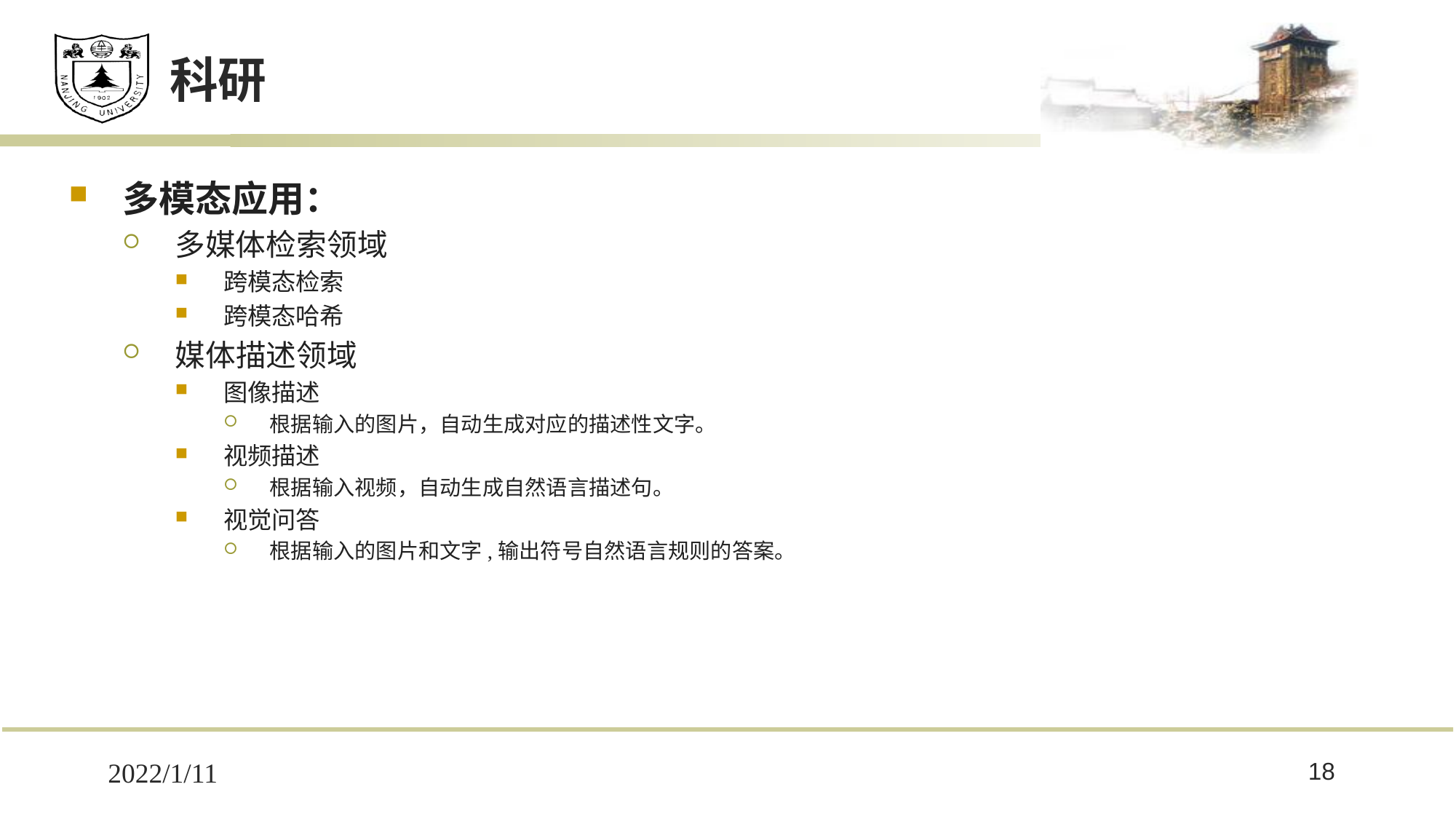

# 科研
多模态应用：
多媒体检索领域
跨模态检索
跨模态哈希
媒体描述领域
图像描述
根据输入的图片，自动生成对应的描述性文字。
视频描述
根据输入视频，自动生成自然语言描述句。
视觉问答
根据输入的图片和文字,输出符号自然语言规则的答案。
2022/1/11
18